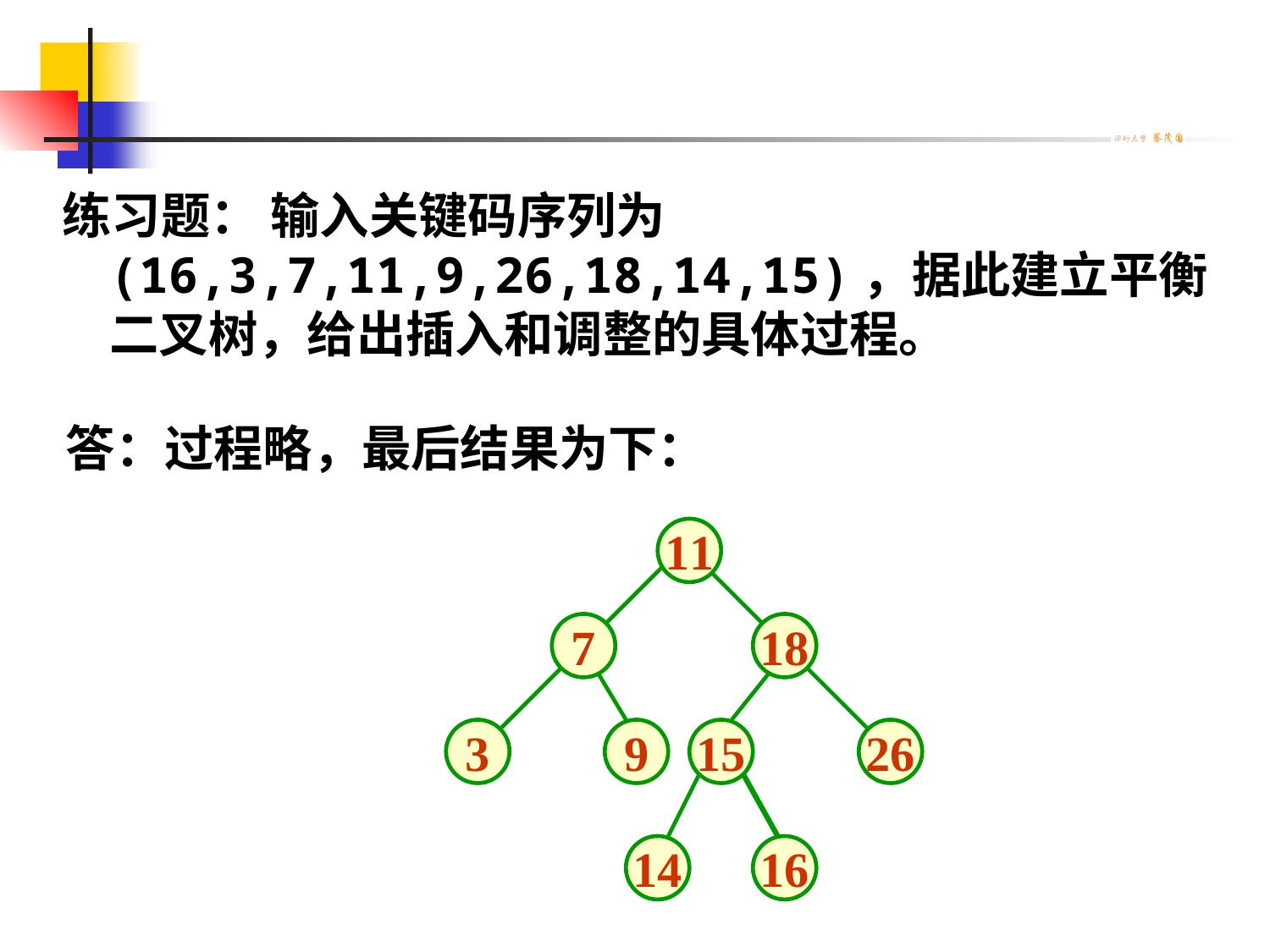

练习题： 输入关键码序列为(16,3,7,11,9,26,18,14,15)，据此建立平衡二叉树，给出插入和调整的具体过程。
答：过程略，最后结果为下：
11

7
18

3
9
15
26

14
16